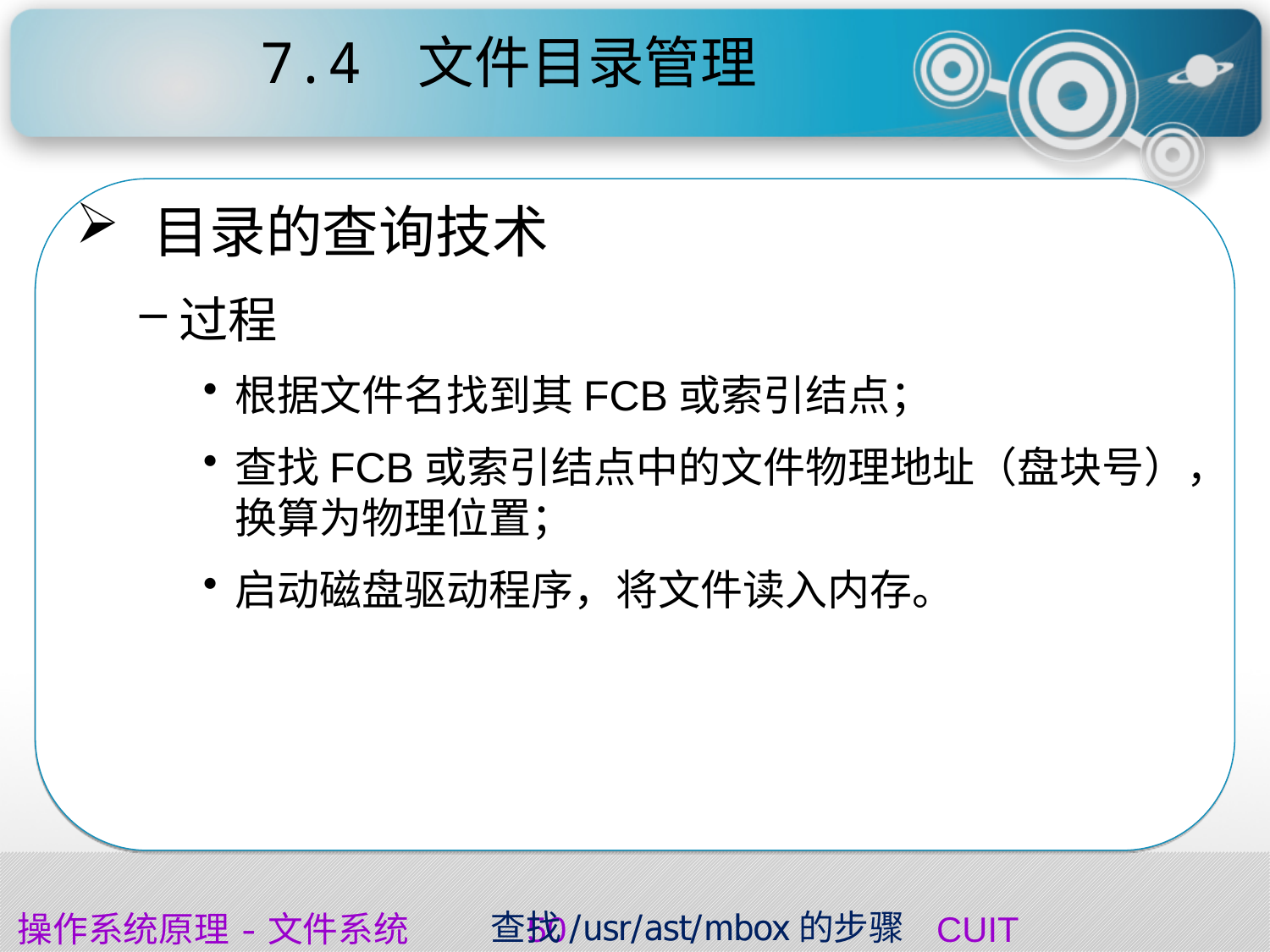

# 7.4   文件目录管理
 目录的查询技术
过程
根据文件名找到其FCB或索引结点；
查找FCB或索引结点中的文件物理地址（盘块号），换算为物理位置；
启动磁盘驱动程序，将文件读入内存。
查找/usr/ast/mbox的步骤